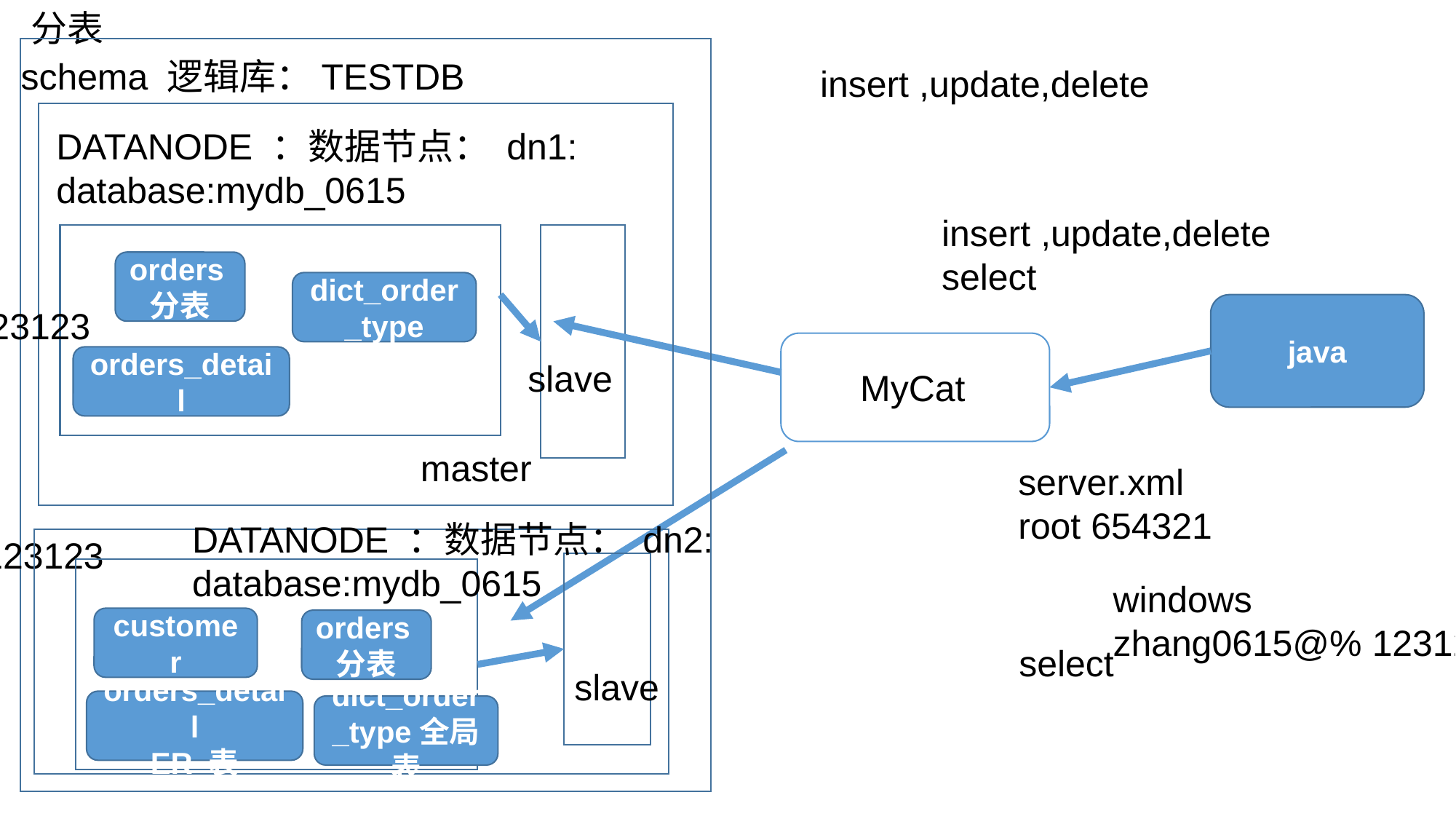

分表

schema 逻辑库：TESTDB
insert ,update,delete
r
DATANODE ：数据节点： dn1:
database:mydb_0615
insert ,update,delete
select
Master

orders分表
windows
root@% 123123

dict_order_type
java

orders_detail
slave
MyCat
master
server.xml
root 654321

linux
root@% 123123

DATANODE ：数据节点： dn2:
database:mydb_0615
r

Master
windows
zhang0615@% 123123

customer
orders分表
select
slave
orders_detail
ER 表
dict_order_type全局表